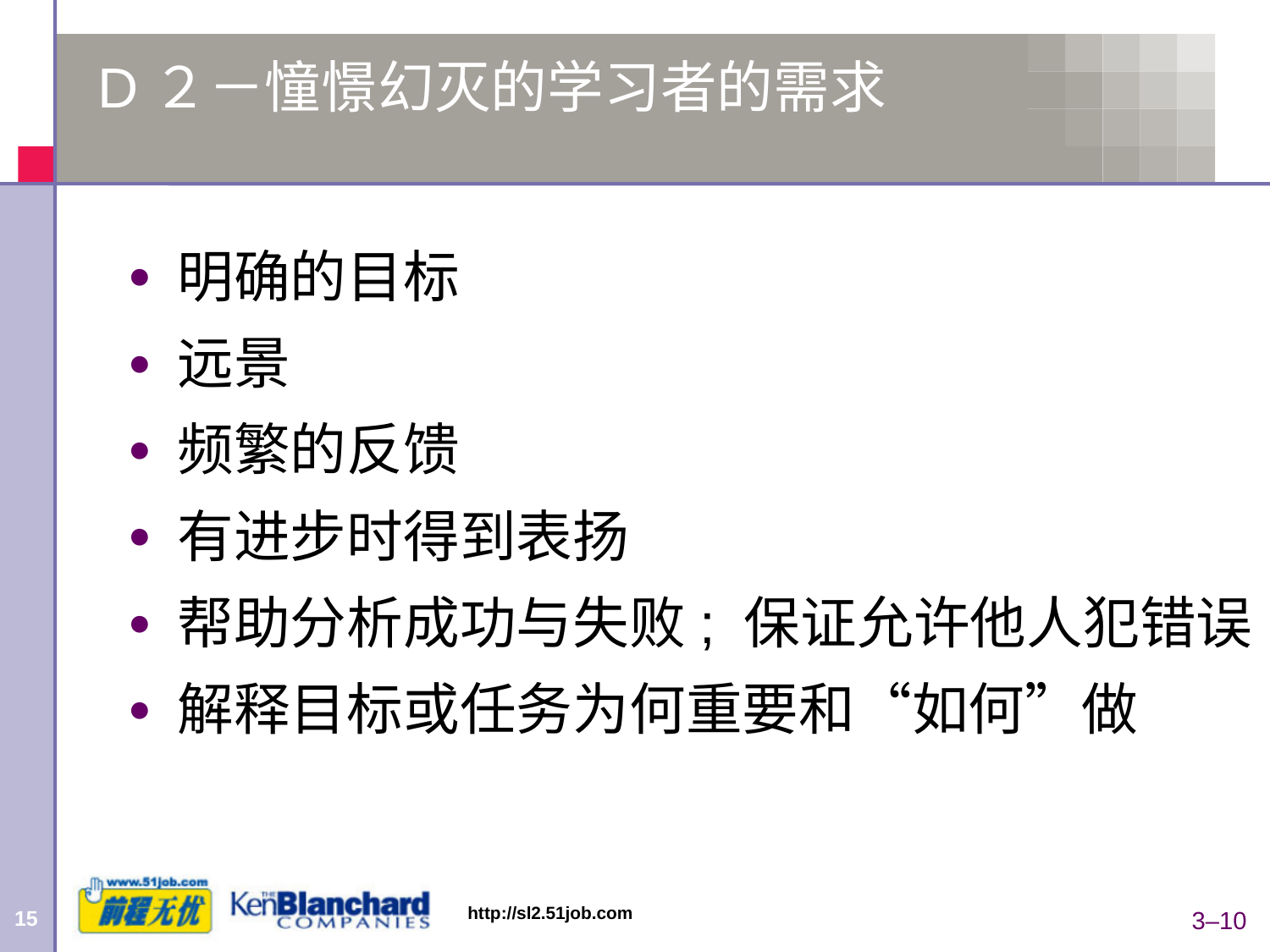

# D２－憧憬幻灭的学习者的需求
明确的目标
远景
频繁的反馈
有进步时得到表扬
帮助分析成功与失败; 保证允许他人犯错误
解释目标或任务为何重要和“如何”做
3–10